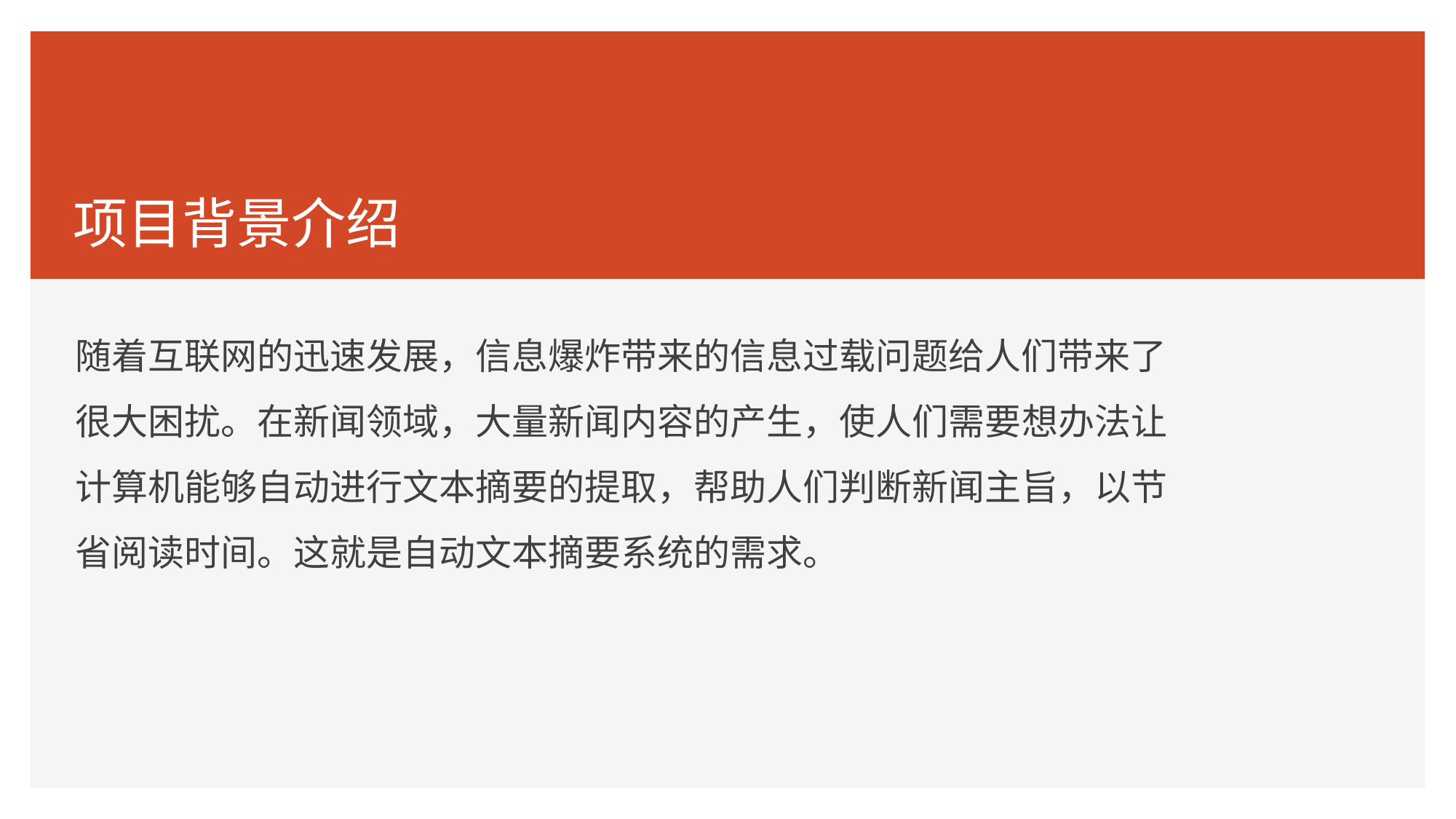

# 项目背景介绍
随着互联网的迅速发展，信息爆炸带来的信息过载问题给人们带来了很大困扰。在新闻领域，大量新闻内容的产生，使人们需要想办法让计算机能够自动进行文本摘要的提取，帮助人们判断新闻主旨，以节省阅读时间。这就是自动文本摘要系统的需求。